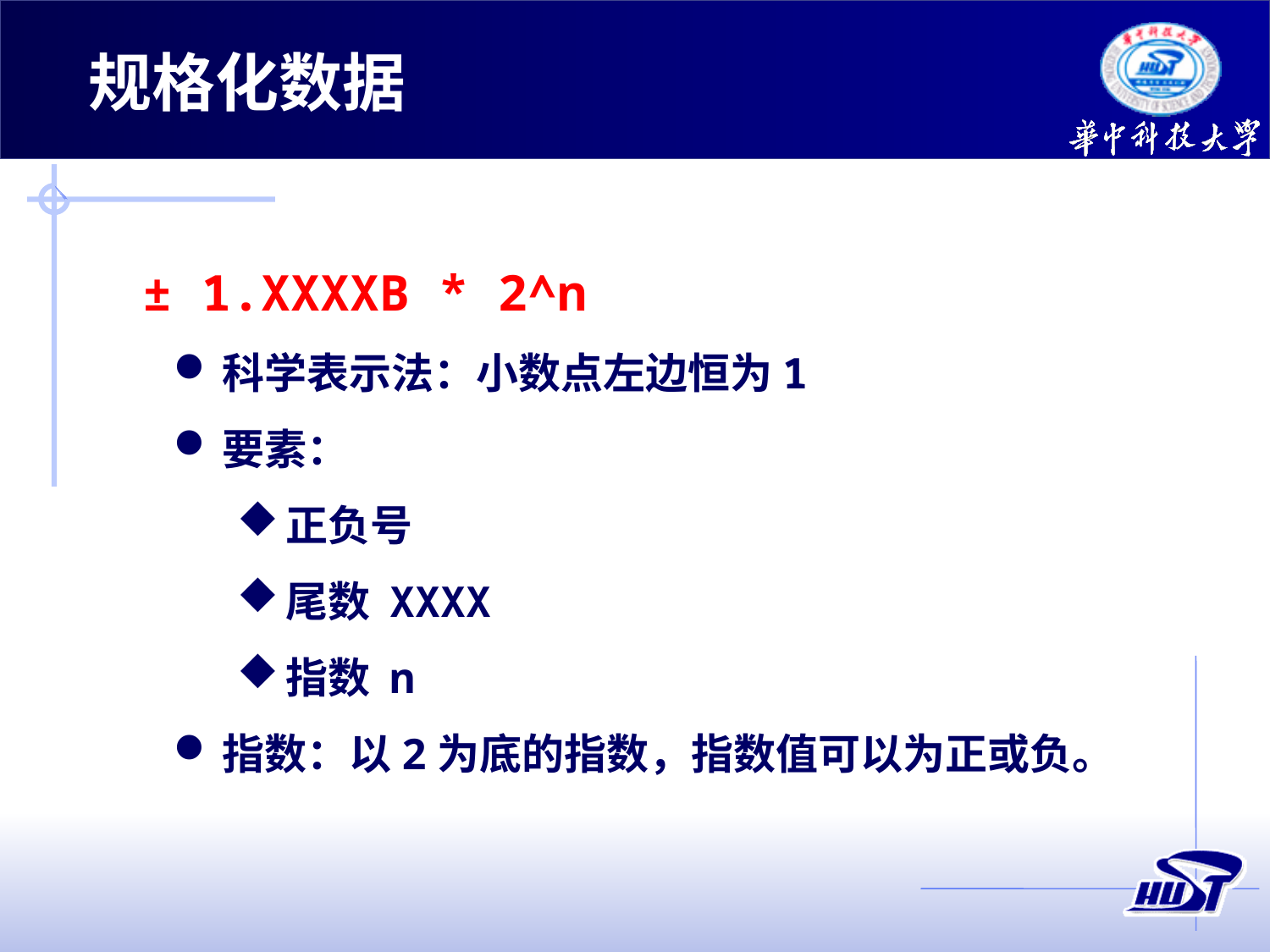

规格化数据
 ± 1.XXXXB * 2^n
科学表示法：小数点左边恒为1
要素：
正负号
尾数 XXXX
指数 n
指数：以2为底的指数，指数值可以为正或负。